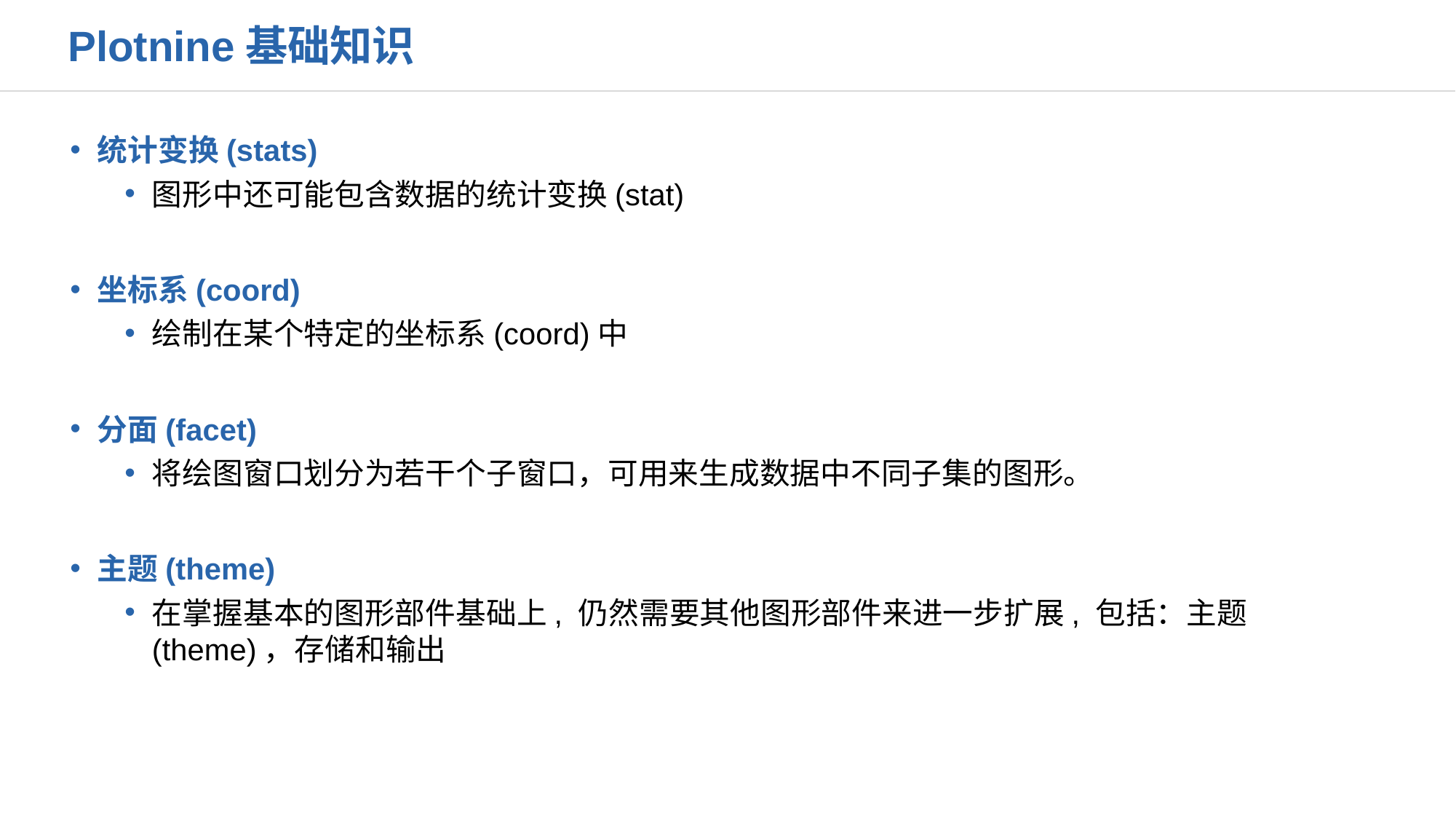

Plotnine基础知识
统计变换(stats)
图形中还可能包含数据的统计变换(stat)

坐标系(coord)
绘制在某个特定的坐标系(coord)中

分面(facet)
将绘图窗口划分为若干个子窗口，可用来生成数据中不同子集的图形。

主题(theme)
在掌握基本的图形部件基础上, 仍然需要其他图形部件来进一步扩展, 包括：主题(theme)，存储和输出